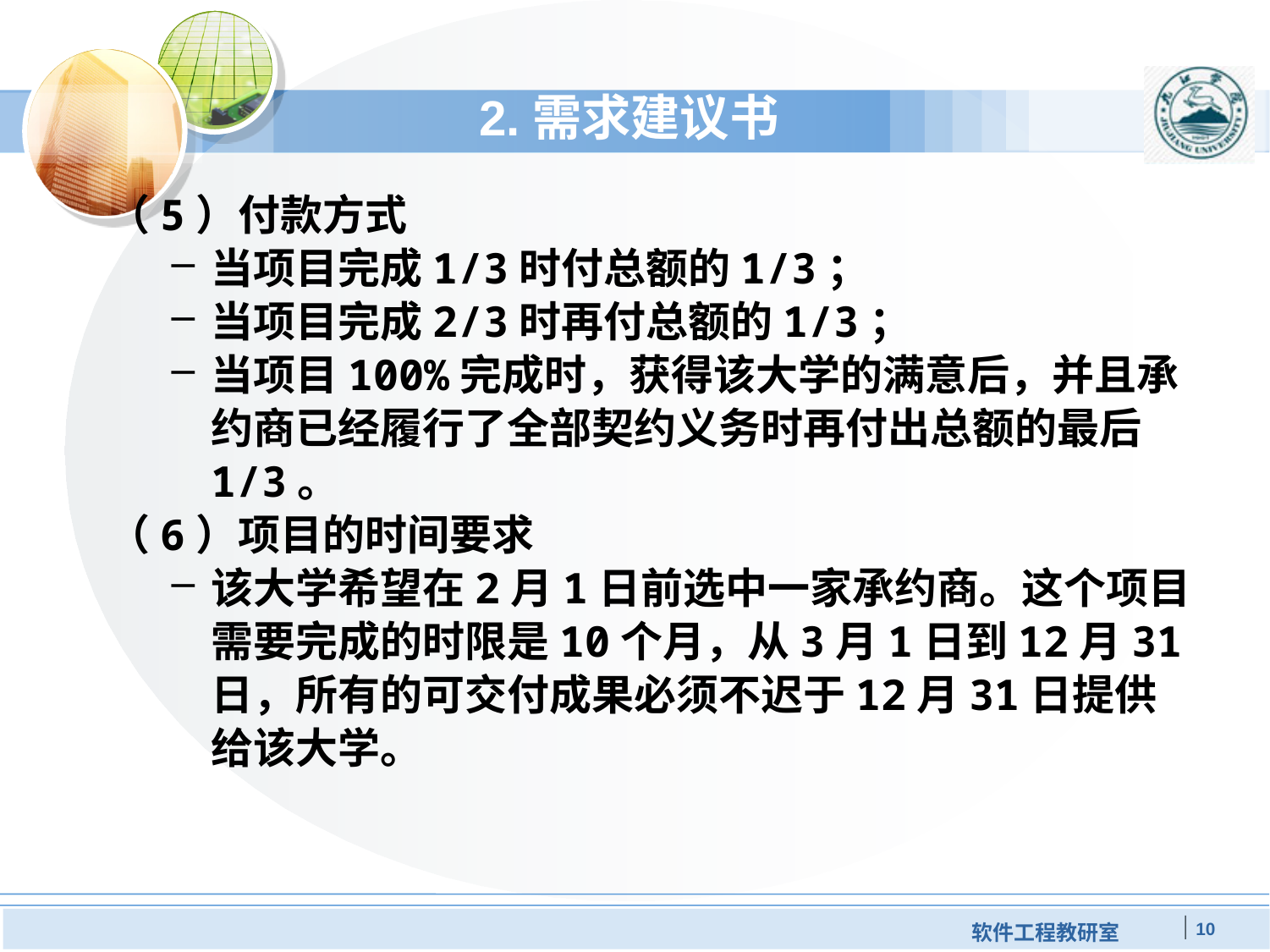

# 2.需求建议书
（5）付款方式
当项目完成1/3时付总额的1/3；
当项目完成2/3时再付总额的1/3；
当项目100%完成时，获得该大学的满意后，并且承约商已经履行了全部契约义务时再付出总额的最后1/3。
（6）项目的时间要求
该大学希望在2月1日前选中一家承约商。这个项目需要完成的时限是10个月，从3月1日到12月31日，所有的可交付成果必须不迟于12月31日提供给该大学。